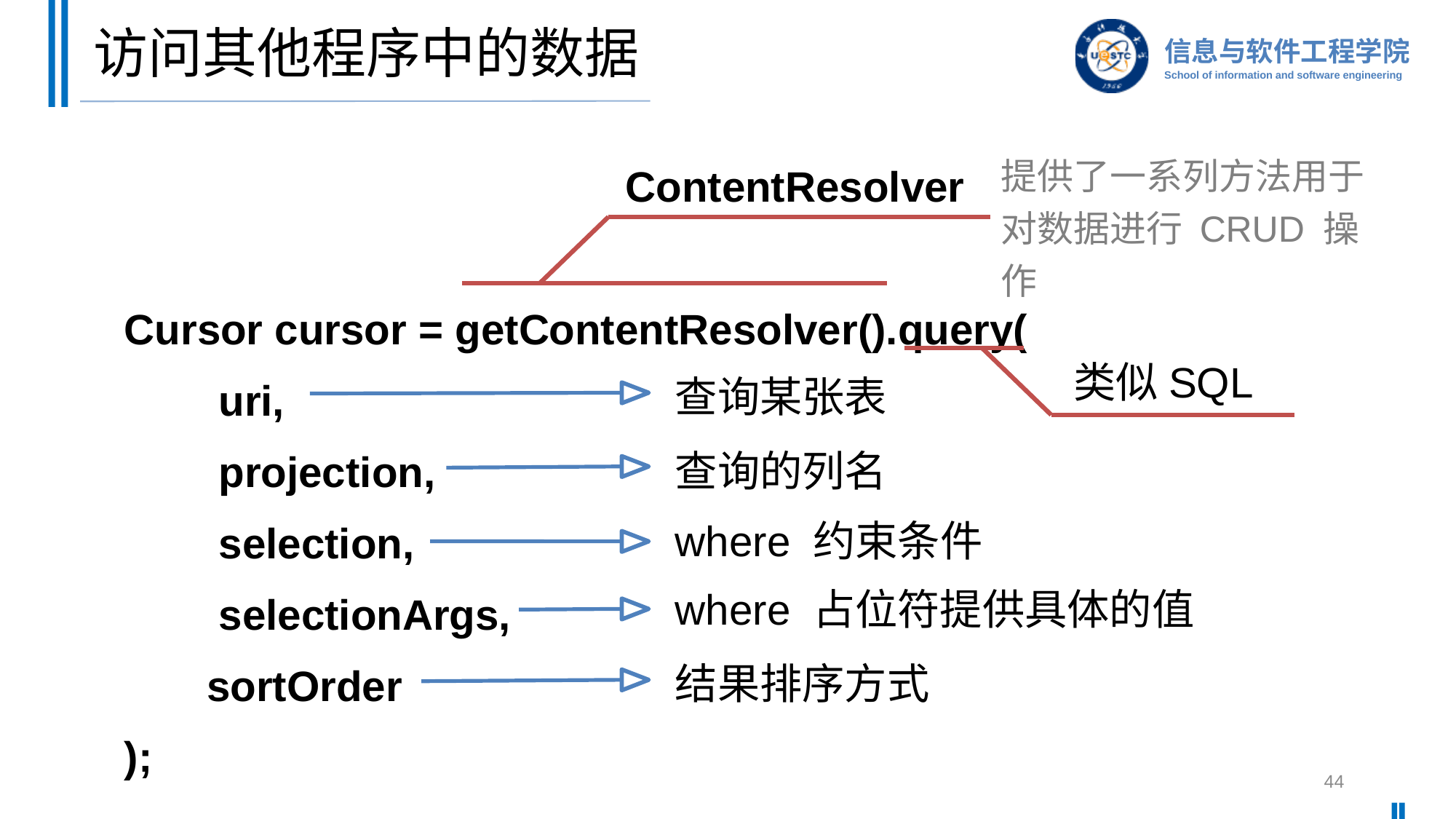

# 访问其他程序中的数据
ContentResolver
提供了一系列方法用于对数据进行 CRUD 操作
Cursor cursor = getContentResolver().query(
        uri,
        projection,
        selection,
        selectionArgs,
       sortOrder
);
类似SQL
查询某张表

查询的列名

where 约束条件

where 占位符提供具体的值

结果排序方式

44